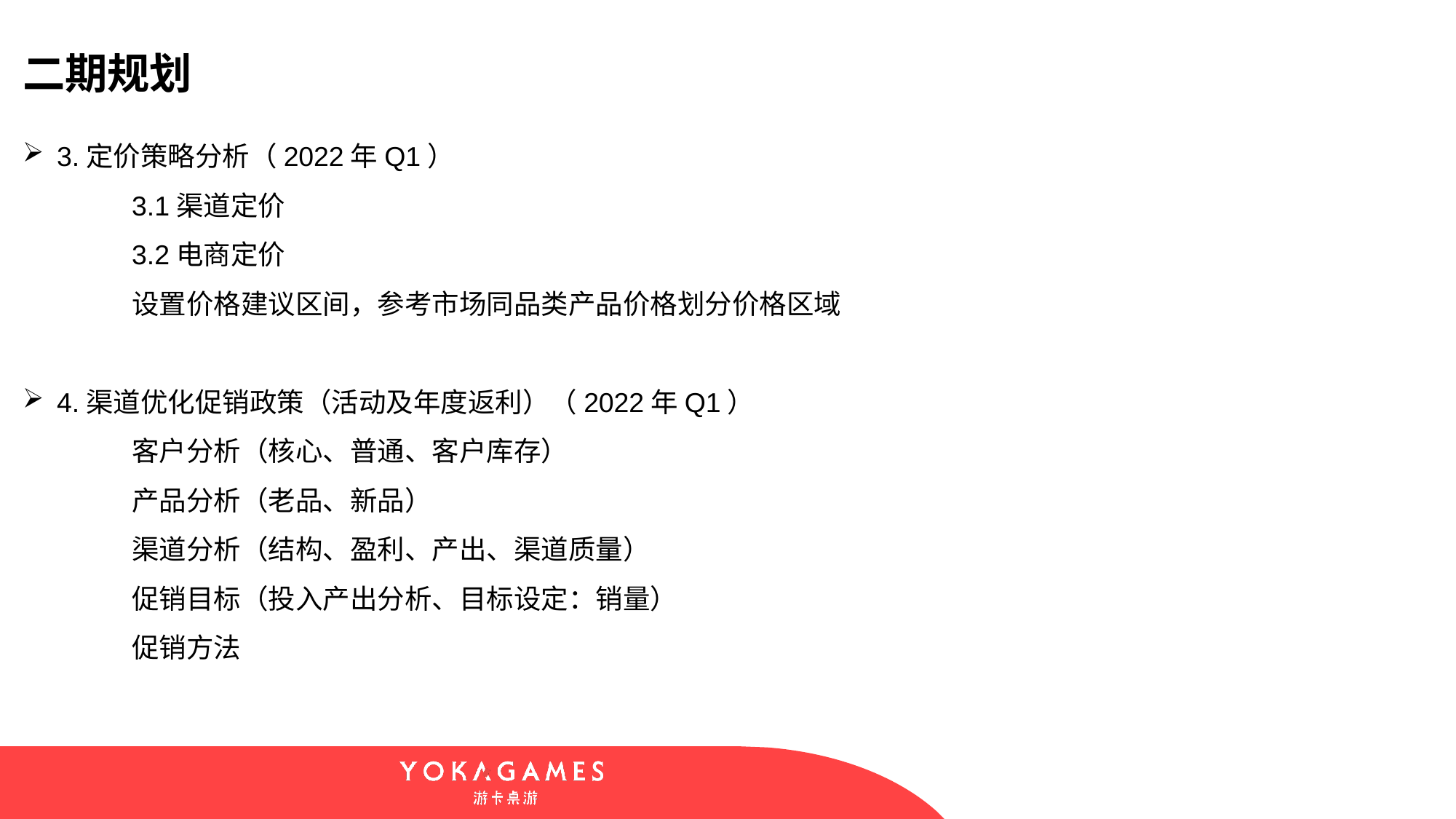

二期规划
3.定价策略分析（2022年Q1）
	3.1渠道定价
	3.2电商定价
	设置价格建议区间，参考市场同品类产品价格划分价格区域

4.渠道优化促销政策（活动及年度返利）（2022年Q1）
	客户分析（核心、普通、客户库存）
	产品分析（老品、新品）
	渠道分析（结构、盈利、产出、渠道质量）
	促销目标（投入产出分析、目标设定：销量）
	促销方法